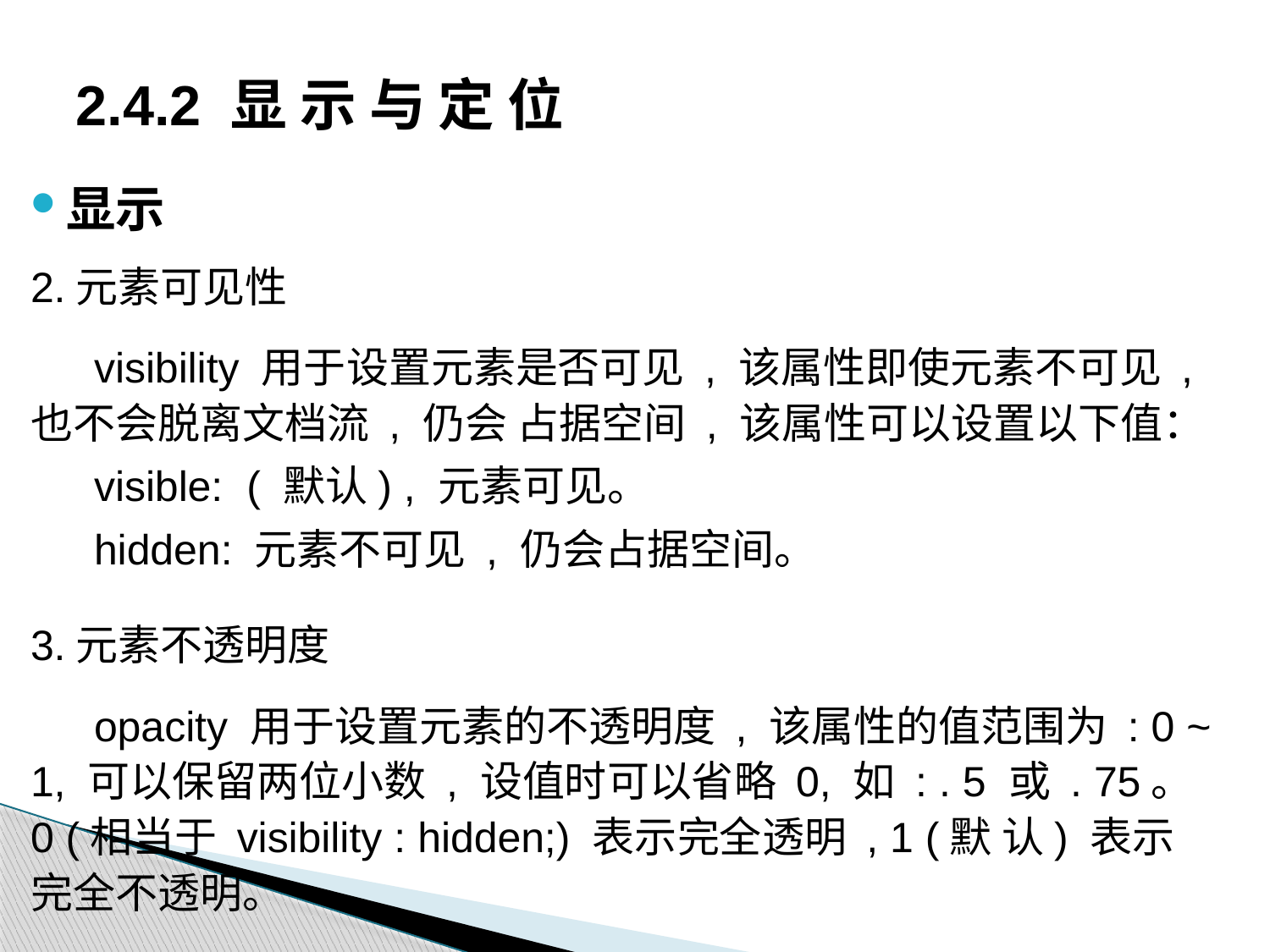

# 2.4.2 显 示 与 定 位
显示
2.元素可见性
visibility 用于设置元素是否可见 , 该属性即使元素不可见 , 也不会脱离文档流 , 仍会 占据空间 , 该属性可以设置以下值：
visible:  ( 默认) , 元素可见。
hidden: 元素不可见 , 仍会占据空间。
3.元素不透明度
opacity 用于设置元素的不透明度 , 该属性的值范围为 : 0 ~ 1, 可以保留两位小数 , 设值时可以省略 0, 如 : . 5 或 . 75。0 (相当于 visibility : hidden;) 表示完全透明 , 1 (默 认) 表示完全不透明。